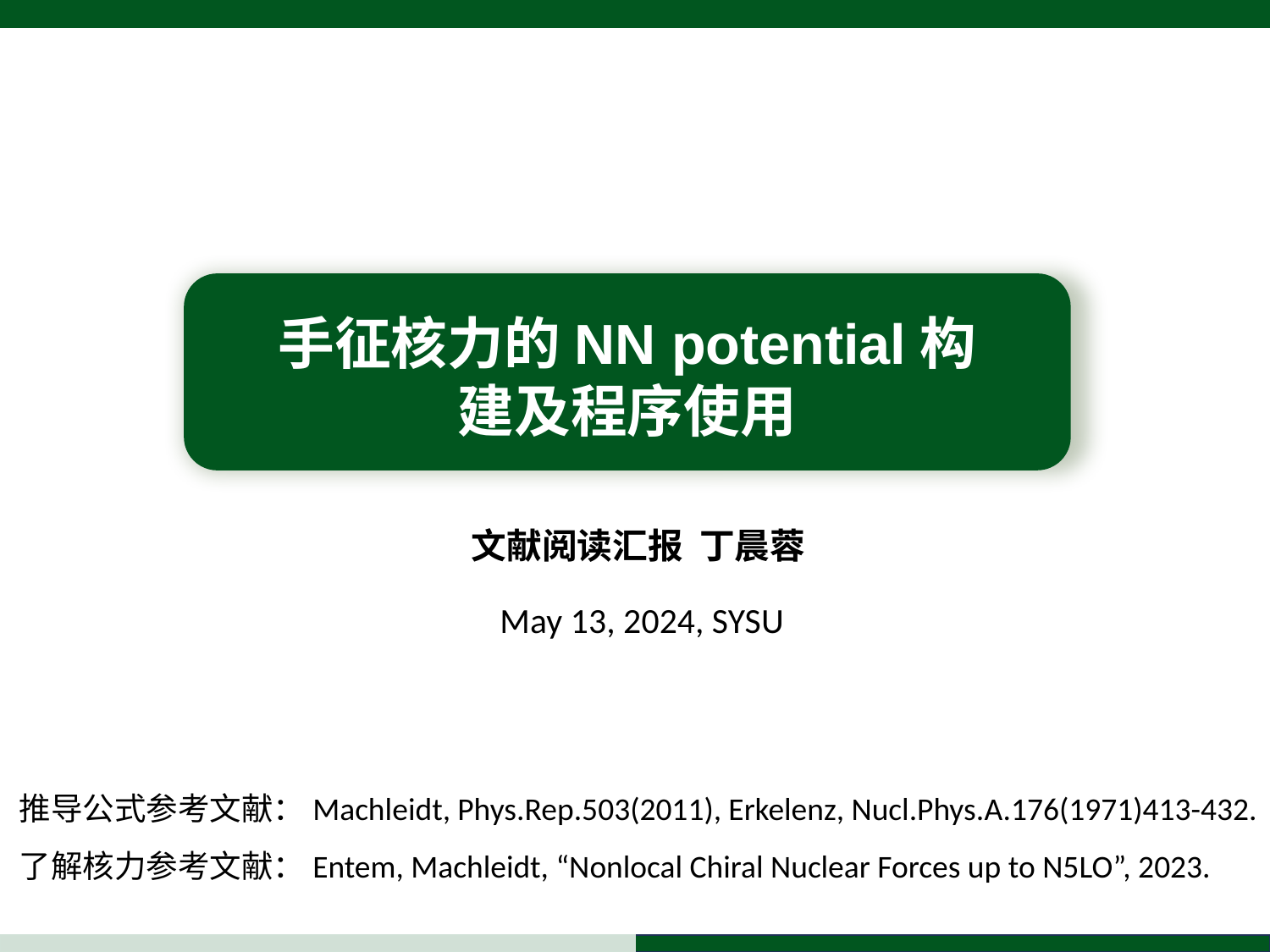

手征核力的NN potential构建及程序使用
文献阅读汇报  丁晨蓉
May 13, 2024, SYSU
推导公式参考文献：Machleidt, Phys.Rep.503(2011), Erkelenz, Nucl.Phys.A.176(1971)413-432.
了解核力参考文献：Entem, Machleidt, “Nonlocal Chiral Nuclear Forces up to N5LO”, 2023.